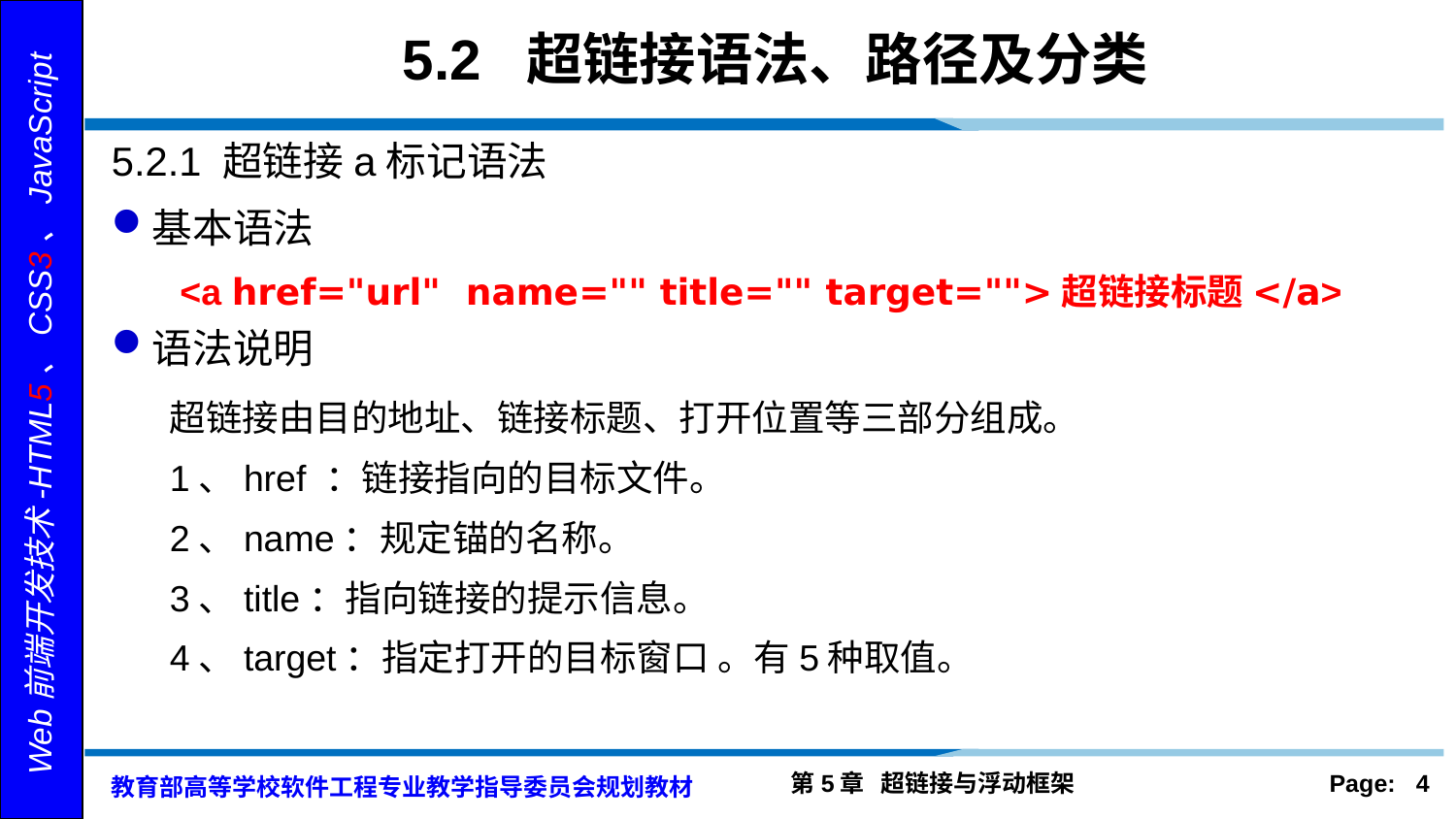

# 5.2  超链接语法、路径及分类
5.2.1 超链接a标记语法
基本语法
 <a href="url"  name="" title="" target="">超链接标题</a>
语法说明
超链接由目的地址、链接标题、打开位置等三部分组成。
1、href ：链接指向的目标文件。
2、name：规定锚的名称。
3、title：指向链接的提示信息。
4、target：指定打开的目标窗口 。有5种取值。